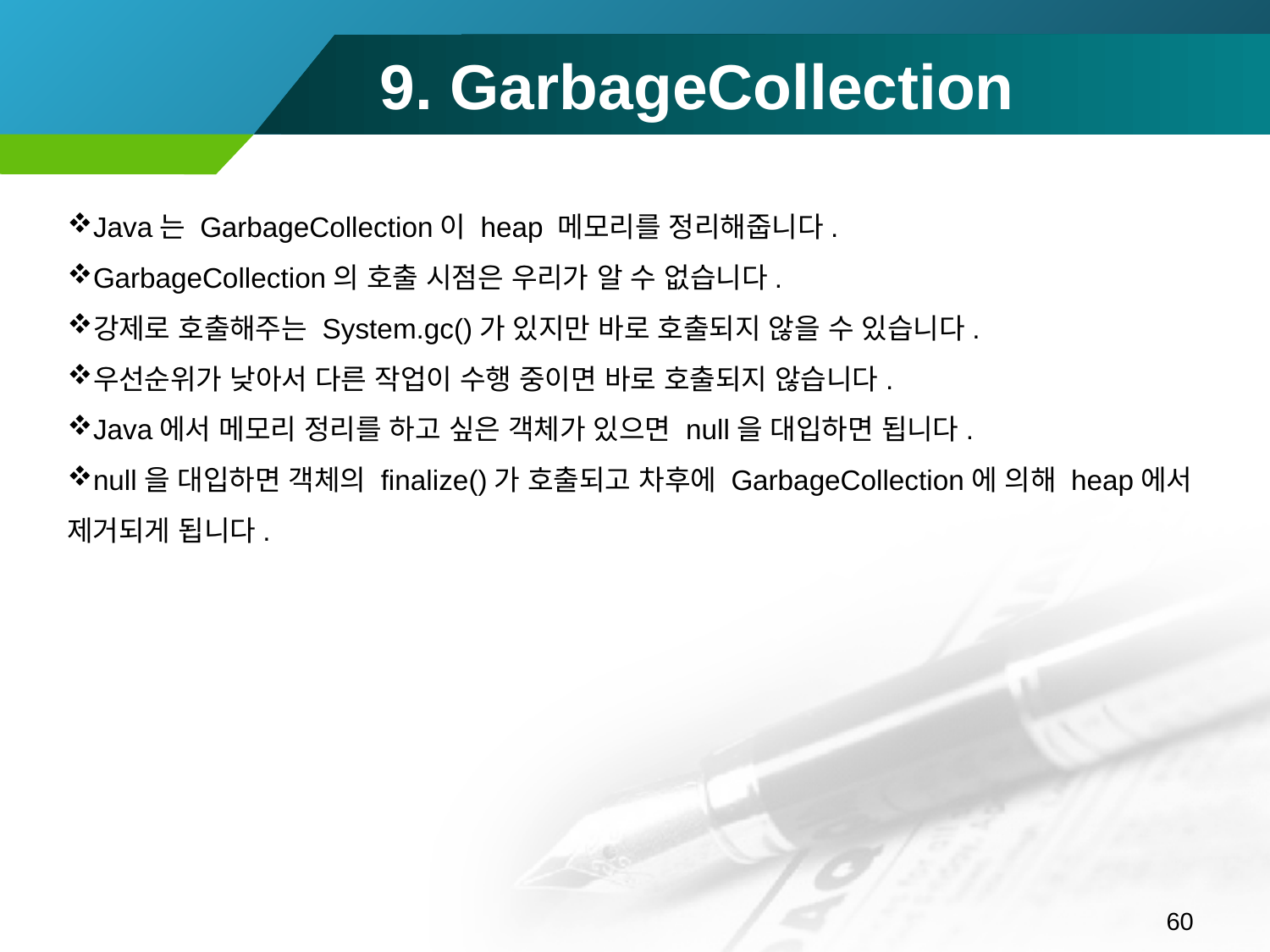

# 9. GarbageCollection
Java는 GarbageCollection이 heap 메모리를 정리해줍니다.
GarbageCollection의 호출 시점은 우리가 알 수 없습니다.
강제로 호출해주는 System.gc()가 있지만 바로 호출되지 않을 수 있습니다.
우선순위가 낮아서 다른 작업이 수행 중이면 바로 호출되지 않습니다.
Java에서 메모리 정리를 하고 싶은 객체가 있으면 null을 대입하면 됩니다.
null을 대입하면 객체의 finalize()가 호출되고 차후에 GarbageCollection에 의해 heap에서 제거되게 됩니다.
60